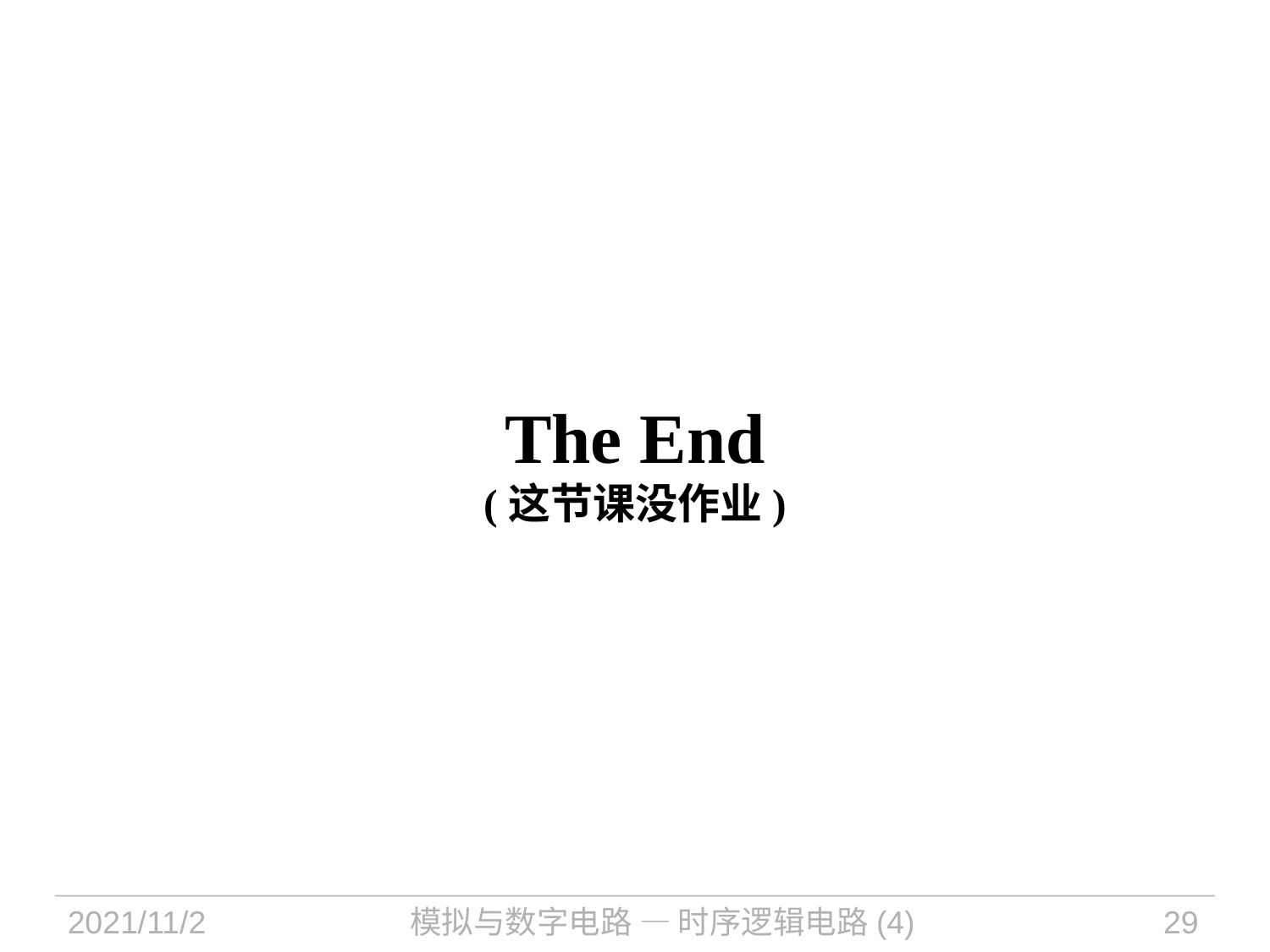

# The End (这节课没作业)
2021/11/2
模拟与数字电路 — 时序逻辑电路(4)
29